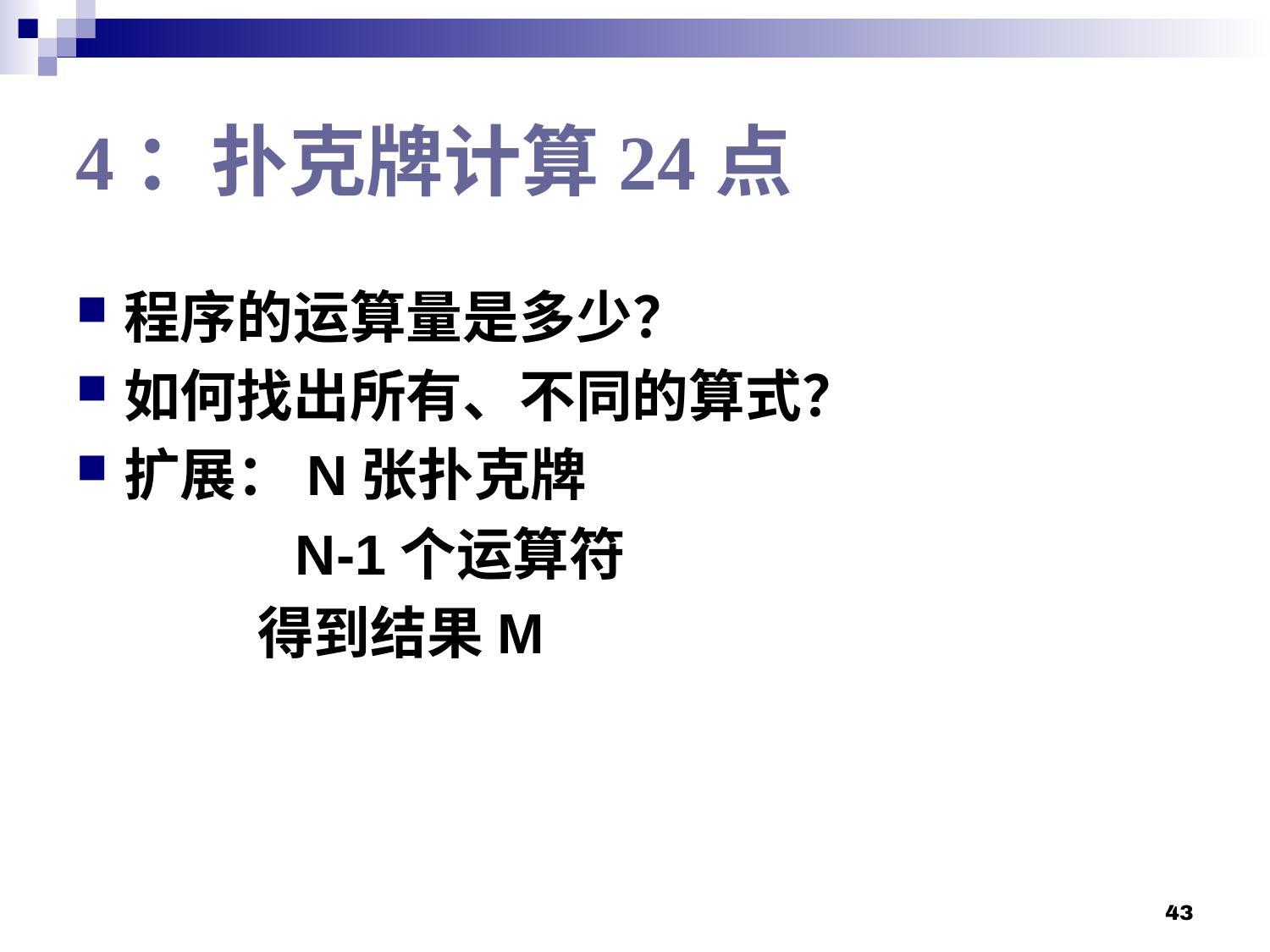

# 4：扑克牌计算24点
程序的运算量是多少？
如何找出所有、不同的算式？
扩展：N张扑克牌
              N-1个运算符
             得到结果M
43